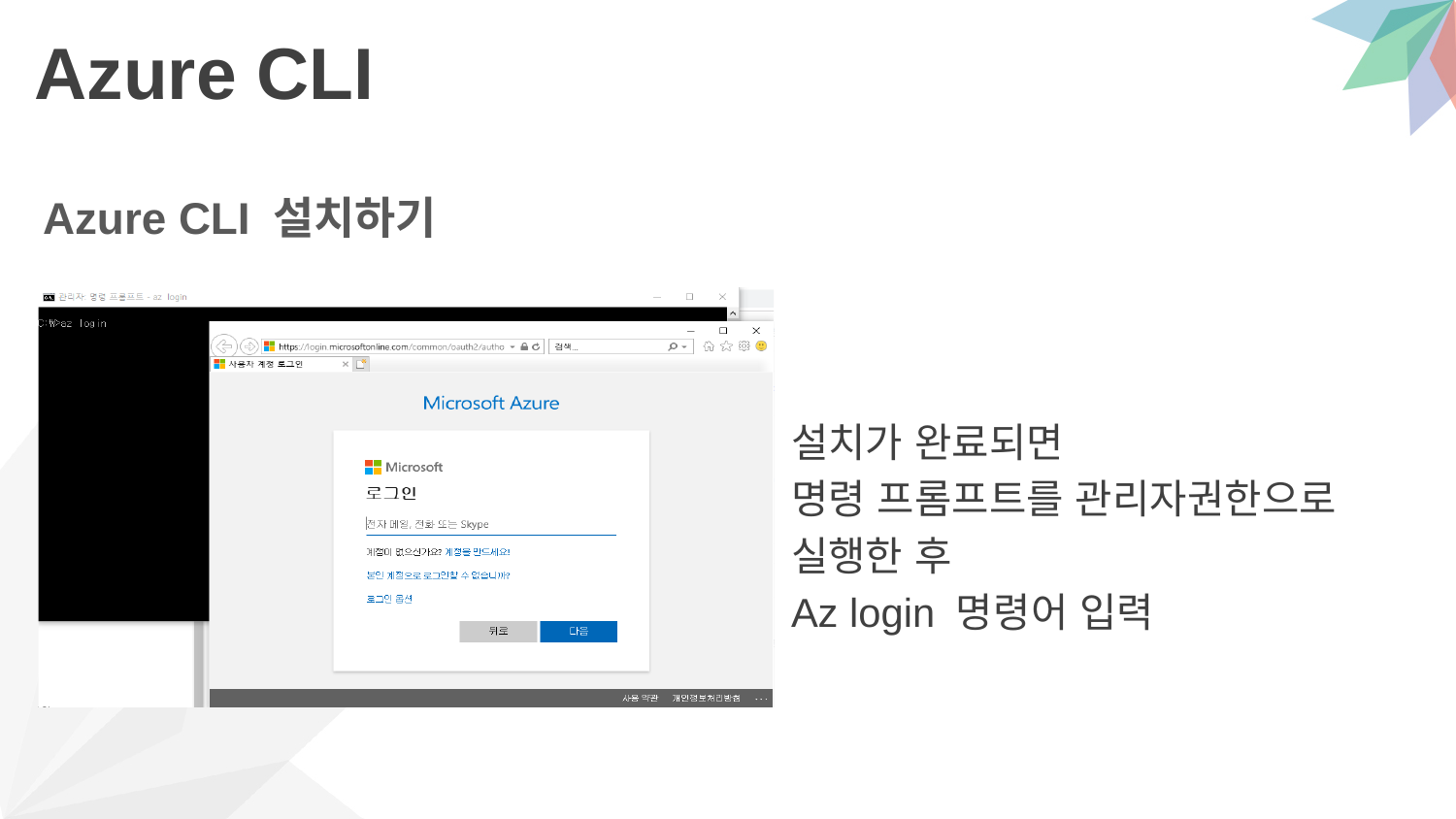

# Azure CLI
Azure CLI 설치하기

설치가 완료되면
명령 프롬프트를 관리자권한으로
실행한 후
Az login 명령어 입력